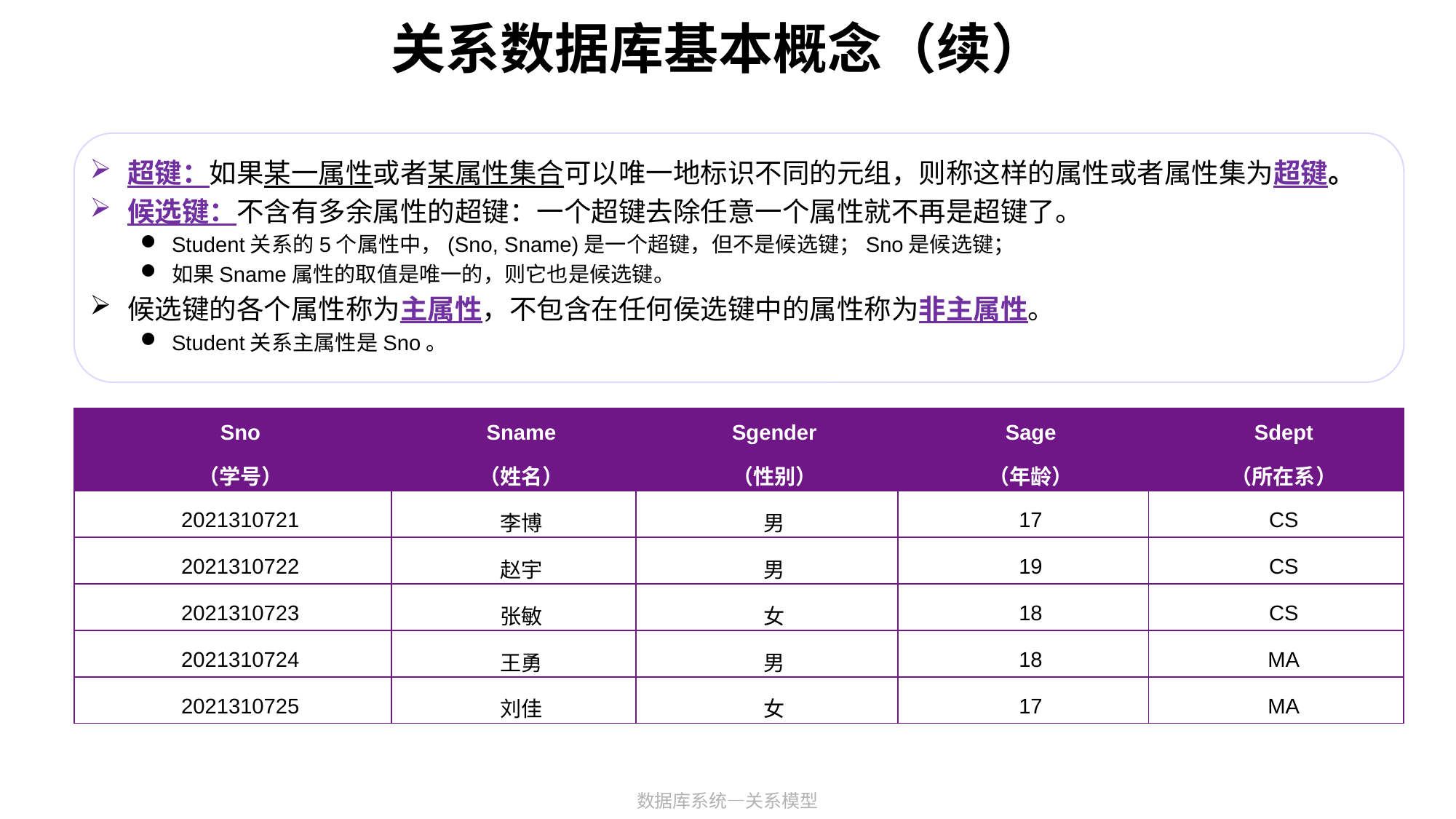

# 关系数据库基本概念（续）

超键：如果某一属性或者某属性集合可以唯一地标识不同的元组，则称这样的属性或者属性集为超键。
候选键：不含有多余属性的超键：一个超键去除任意一个属性就不再是超键了。
Student关系的5个属性中，(Sno, Sname)是一个超键，但不是候选键；Sno是候选键；
如果Sname属性的取值是唯一的，则它也是候选键。
候选键的各个属性称为主属性，不包含在任何侯选键中的属性称为非主属性。
Student关系主属性是Sno。

| Sno （学号） | Sname （姓名） | Sgender （性别） | Sage （年龄） | Sdept （所在系） |
| --- | --- | --- | --- | --- |
| 2021310721 | 李博 | 男 | 17 | CS |
| 2021310722 | 赵宇 | 男 | 19 | CS |
| 2021310723 | 张敏 | 女 | 18 | CS |
| 2021310724 | 王勇 | 男 | 18 | MA |
| 2021310725 | 刘佳 | 女 | 17 | MA |
12
数据库系统—关系模型